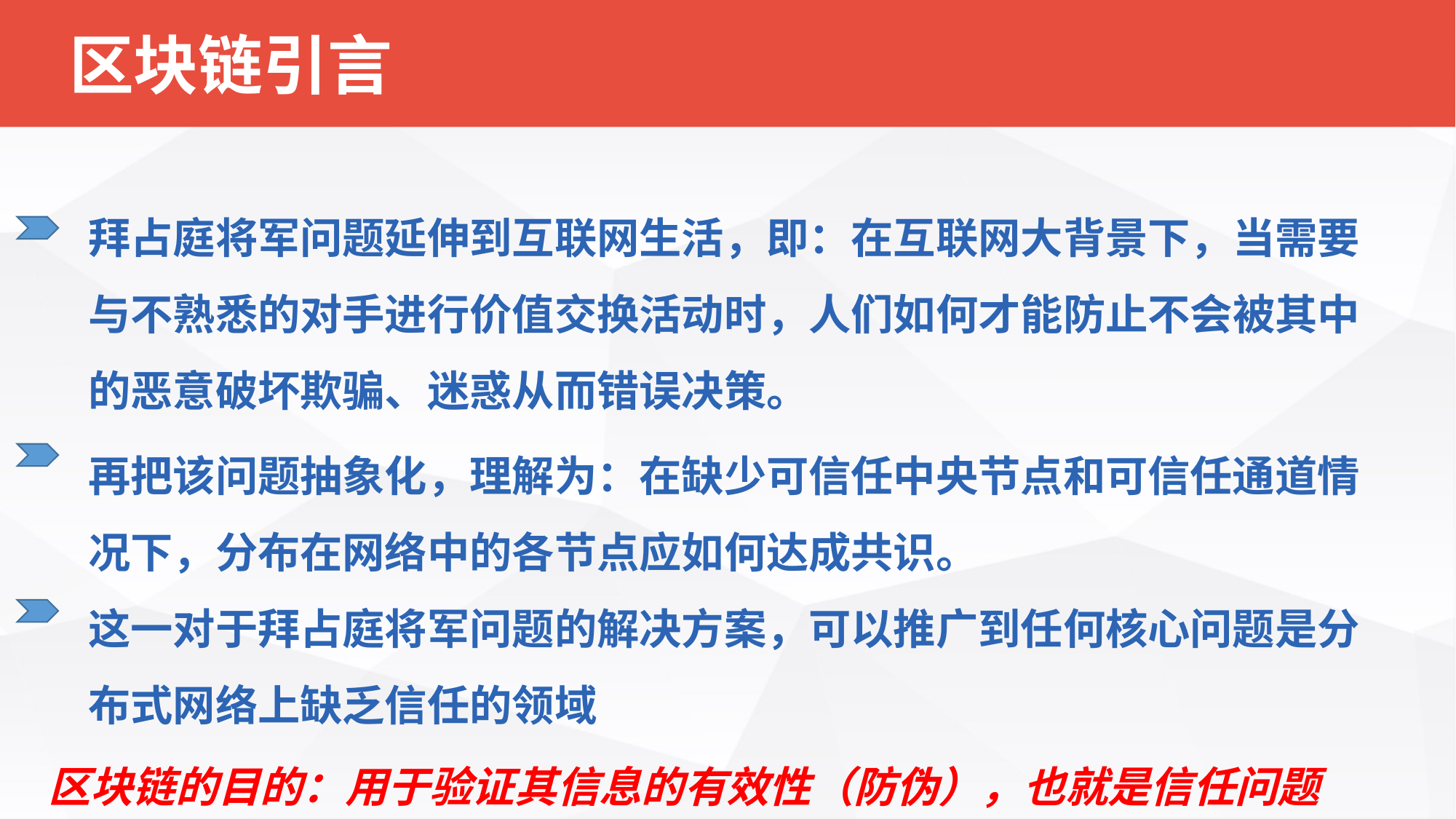

区块链引言
拜占庭将军问题延伸到互联网生活，即：在互联网大背景下，当需要与不熟悉的对手进行价值交换活动时，人们如何才能防止不会被其中的恶意破坏欺骗、迷惑从而错误决策。

再把该问题抽象化，理解为：在缺少可信任中央节点和可信任通道情况下，分布在网络中的各节点应如何达成共识。

这一对于拜占庭将军问题的解决方案，可以推广到任何核心问题是分布式网络上缺乏信任的领域

区块链的目的：用于验证其信息的有效性（防伪），也就是信任问题